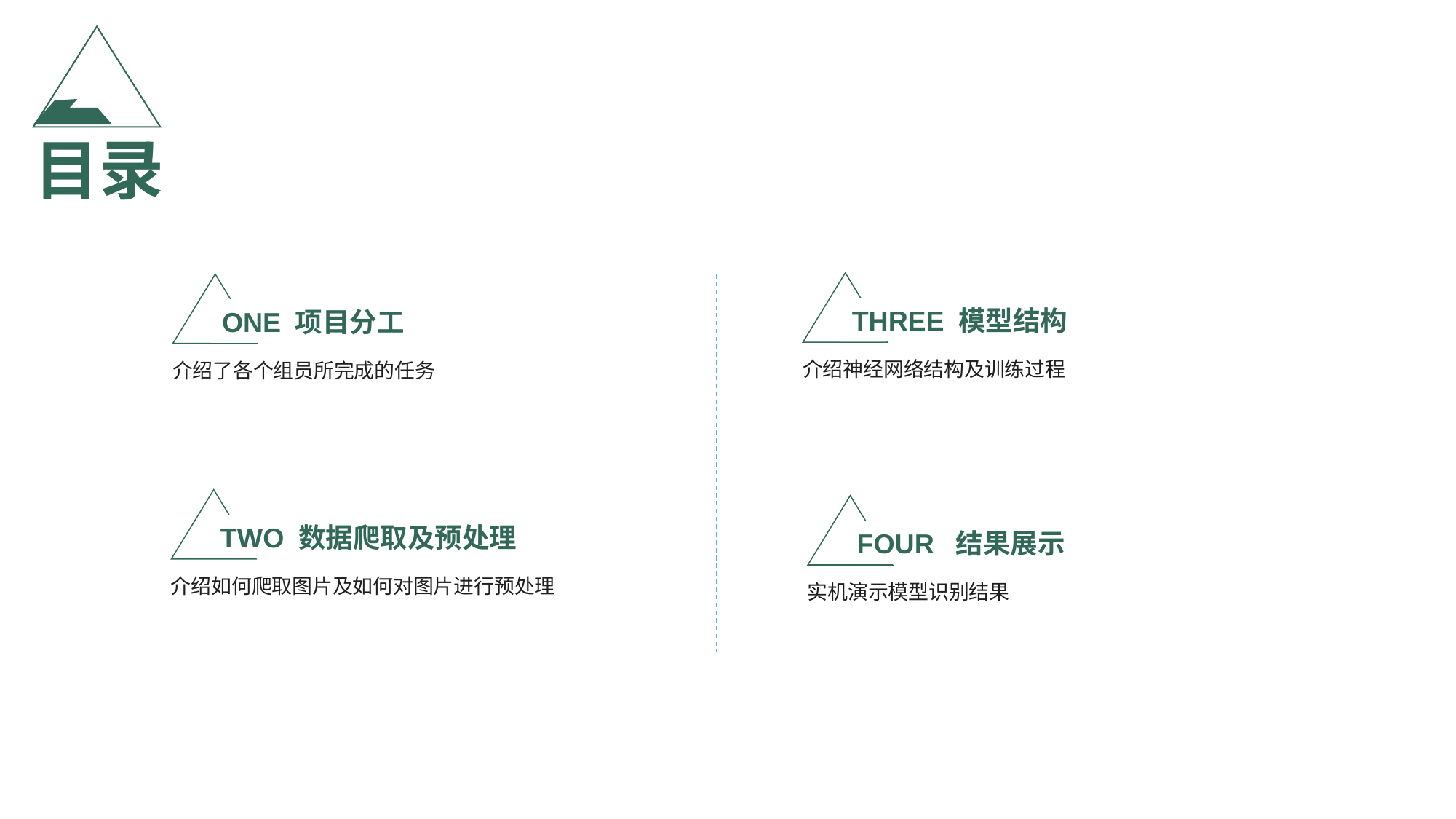

目录

THREE 模型结构
介绍神经网络结构及训练过程

ONE 项目分工
介绍了各个组员所完成的任务

TWO 数据爬取及预处理
介绍如何爬取图片及如何对图片进行预处理

FOUR  结果展示
实机演示模型识别结果